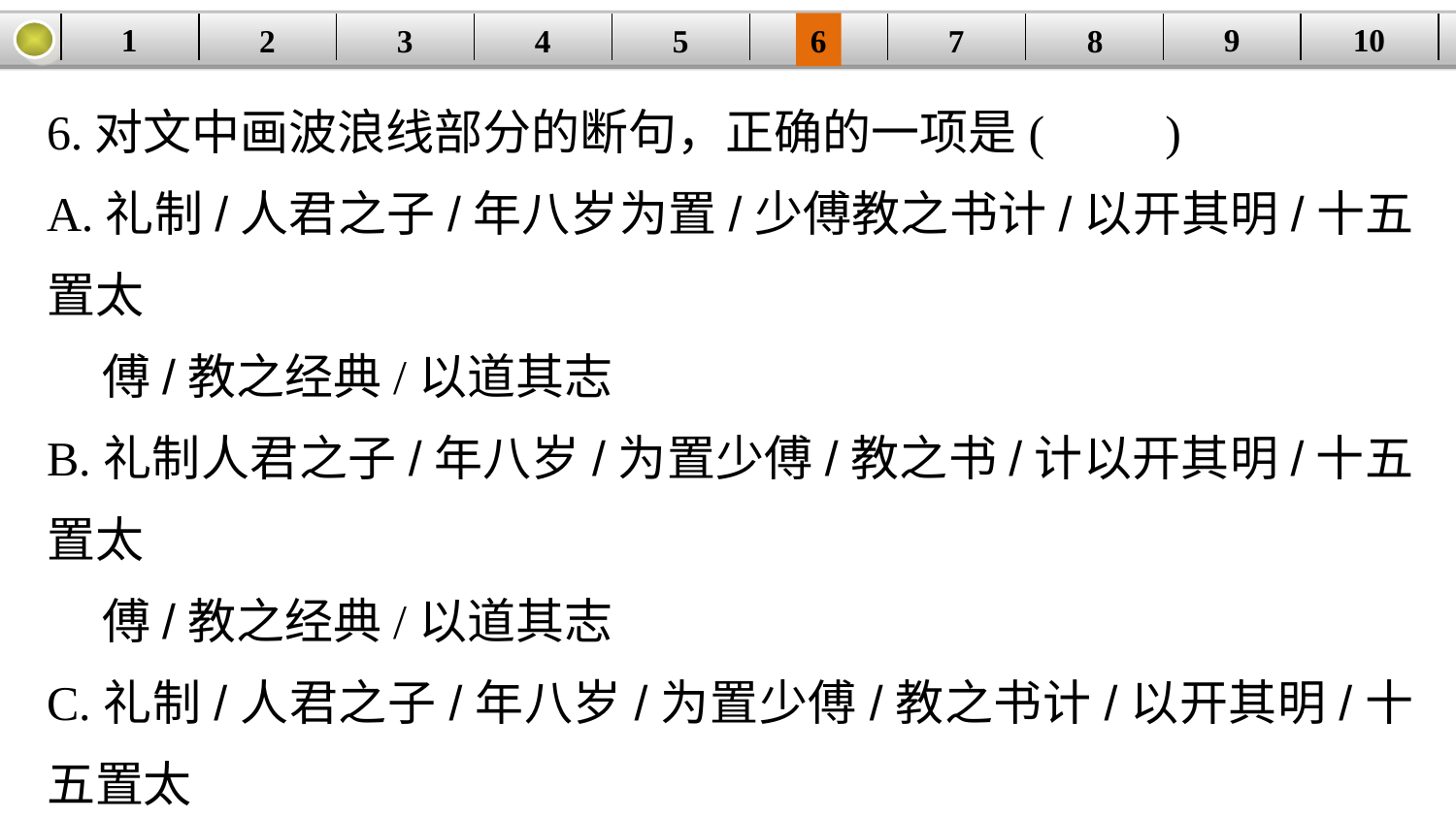

9
10
1
3
4
5
6
8
2
|  |  |  |  |  |  |  |  |  |  |
| --- | --- | --- | --- | --- | --- | --- | --- | --- | --- |
7

6.对文中画波浪线部分的断句，正确的一项是(　　)
A.礼制/人君之子/年八岁为置/少傅教之书计/以开其明/十五置太
    傅/教之经典/以道其志
B.礼制人君之子/年八岁/为置少傅/教之书/计以开其明/十五置太
    傅/教之经典/以道其志
C.礼制/人君之子/年八岁/为置少傅/教之书计/以开其明/十五置太
    傅教之/经典以道其志
D.礼制/人君之子年八岁/为置少傅/教之书计/以开其明/十五置太
    傅/教之经典/以道其志